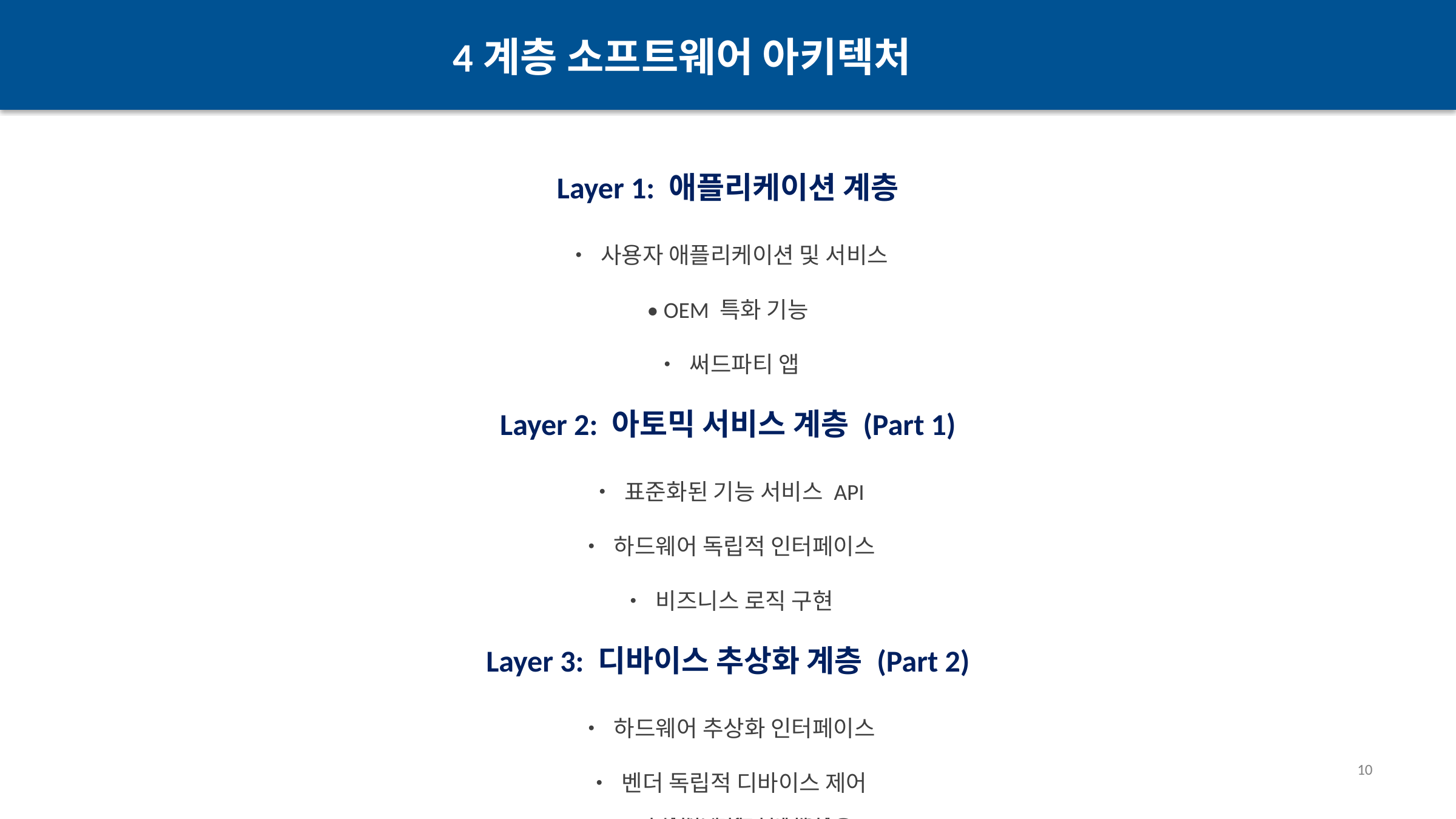

4계층 소프트웨어 아키텍처
Layer 1: 애플리케이션 계층
• 사용자 애플리케이션 및 서비스
• OEM 특화 기능
• 써드파티 앱
Layer 2: 아토믹 서비스 계층 (Part 1)
• 표준화된 기능 서비스 API
• 하드웨어 독립적 인터페이스
• 비즈니스 로직 구현
Layer 3: 디바이스 추상화 계층 (Part 2)
• 하드웨어 추상화 인터페이스
10
• 벤더 독립적 디바이스 제어
• 직접 하드웨어 상호작용
Layer 4: 기초 플랫폼 계층
• OS (Linux, QNX, Android Automotive)
• 기본 컴퓨팅 자원
• 하드웨어 드라이버